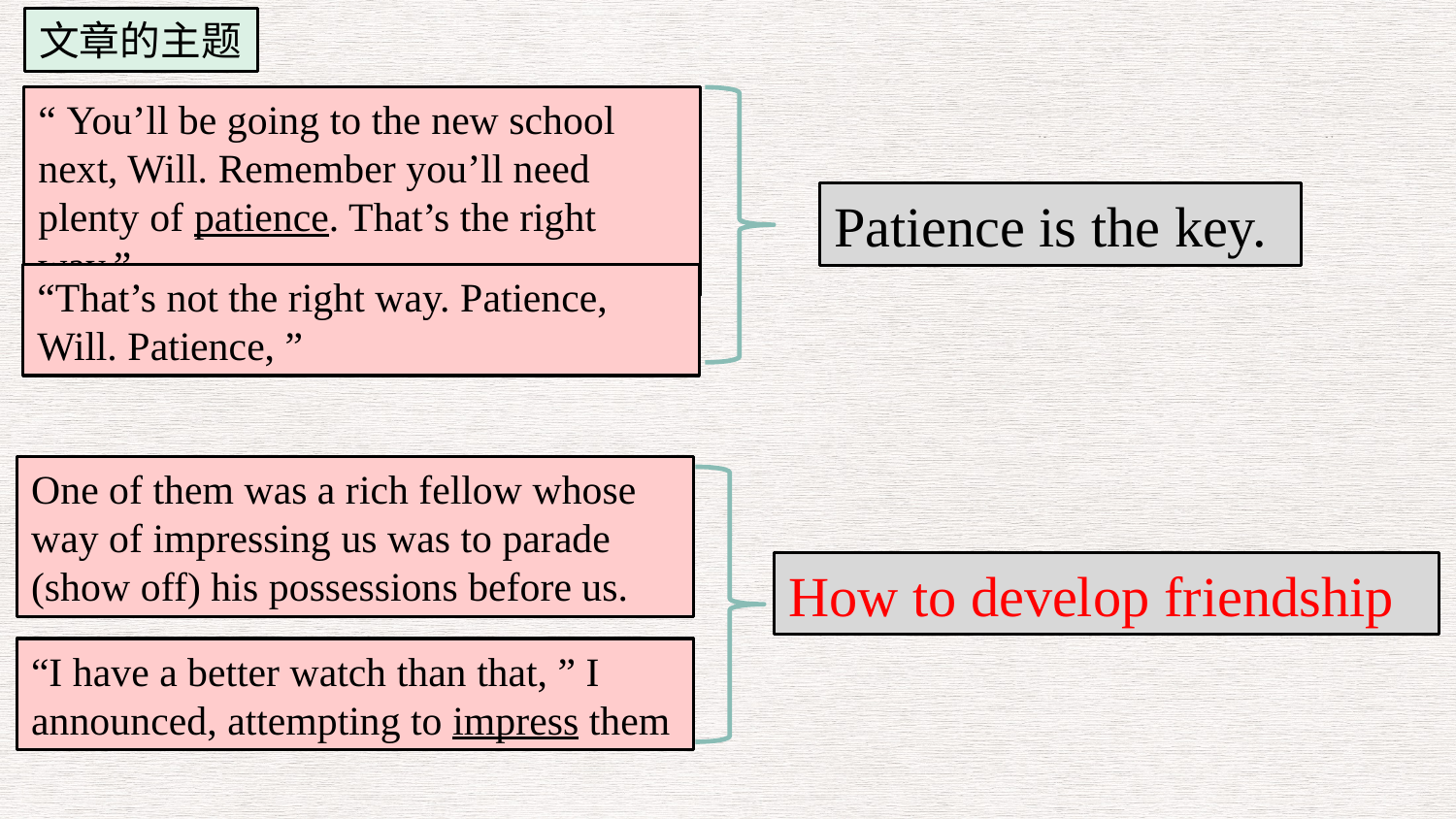

文章的主题
“ You’ll be going to the new school next, Will. Remember you’ll need plenty of patience. That’s the right way.”

Patience is the key.
“That’s not the right way. Patience, Will. Patience, ”

One of them was a rich fellow whose way of impressing us was to parade (show off) his possessions before us.

How to develop friendship
“I have a better watch than that, ” I announced, attempting to impress them